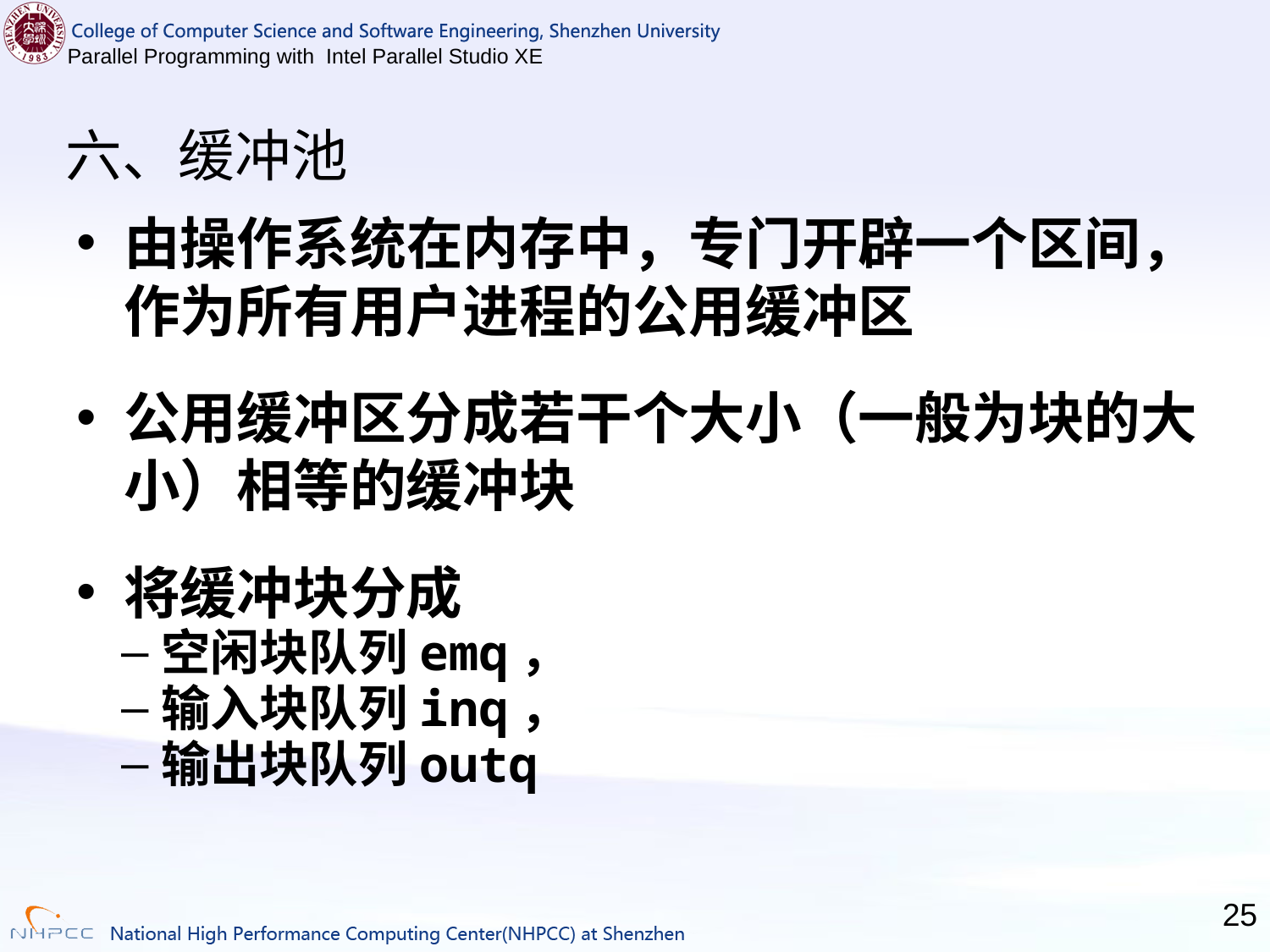

# 六、缓冲池
由操作系统在内存中，专门开辟一个区间，作为所有用户进程的公用缓冲区
公用缓冲区分成若干个大小（一般为块的大小）相等的缓冲块
将缓冲块分成
空闲块队列emq，
输入块队列inq，
输出块队列outq
25